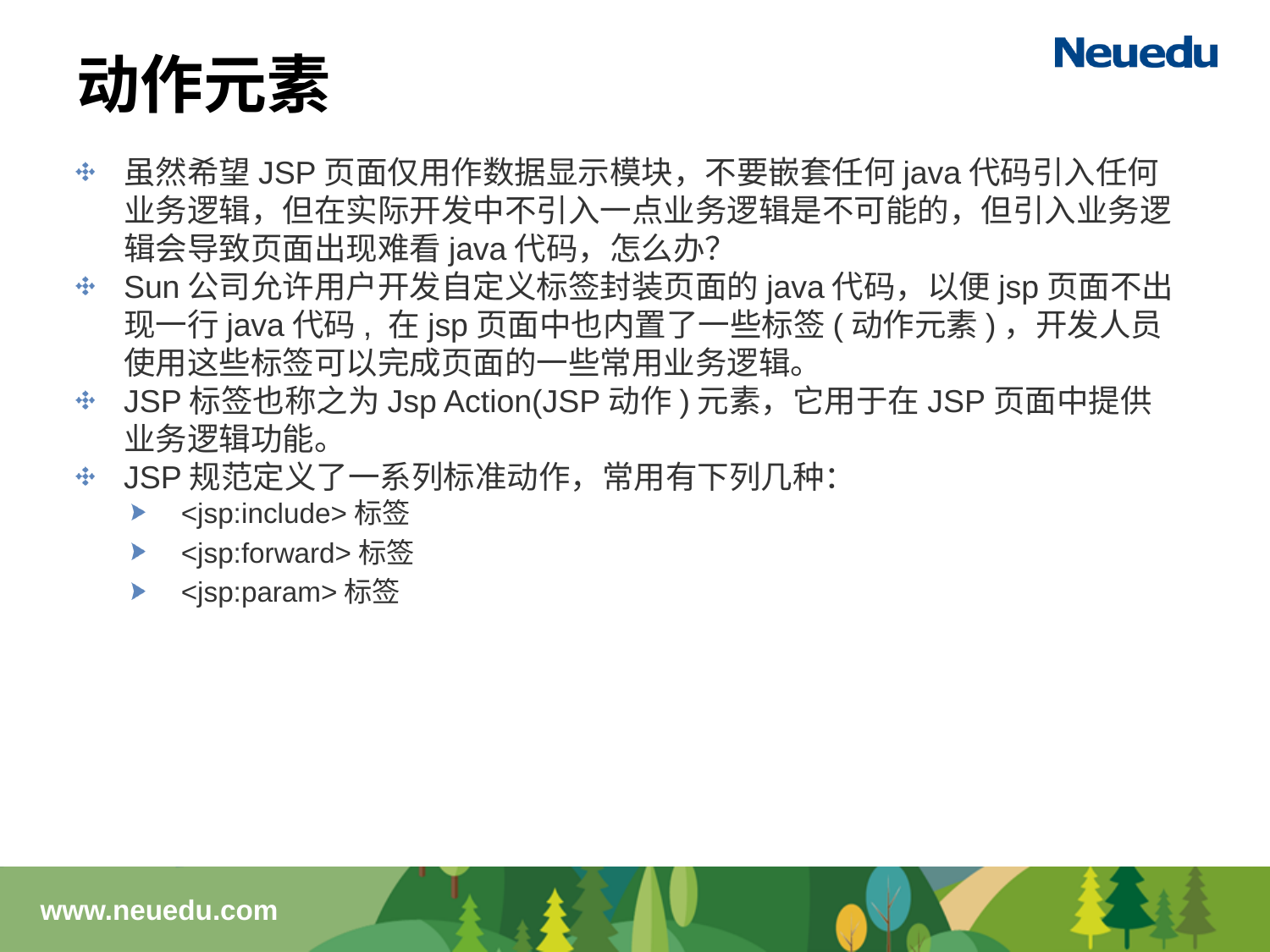

# 动作元素
虽然希望JSP页面仅用作数据显示模块，不要嵌套任何java代码引入任何业务逻辑，但在实际开发中不引入一点业务逻辑是不可能的，但引入业务逻辑会导致页面出现难看java代码，怎么办？
Sun公司允许用户开发自定义标签封装页面的java代码，以便jsp页面不出现一行java代码, 在jsp页面中也内置了一些标签(动作元素)，开发人员使用这些标签可以完成页面的一些常用业务逻辑。
JSP标签也称之为Jsp Action(JSP动作)元素，它用于在JSP页面中提供业务逻辑功能。
JSP规范定义了一系列标准动作，常用有下列几种：
<jsp:include>标签
<jsp:forward>标签
<jsp:param>标签